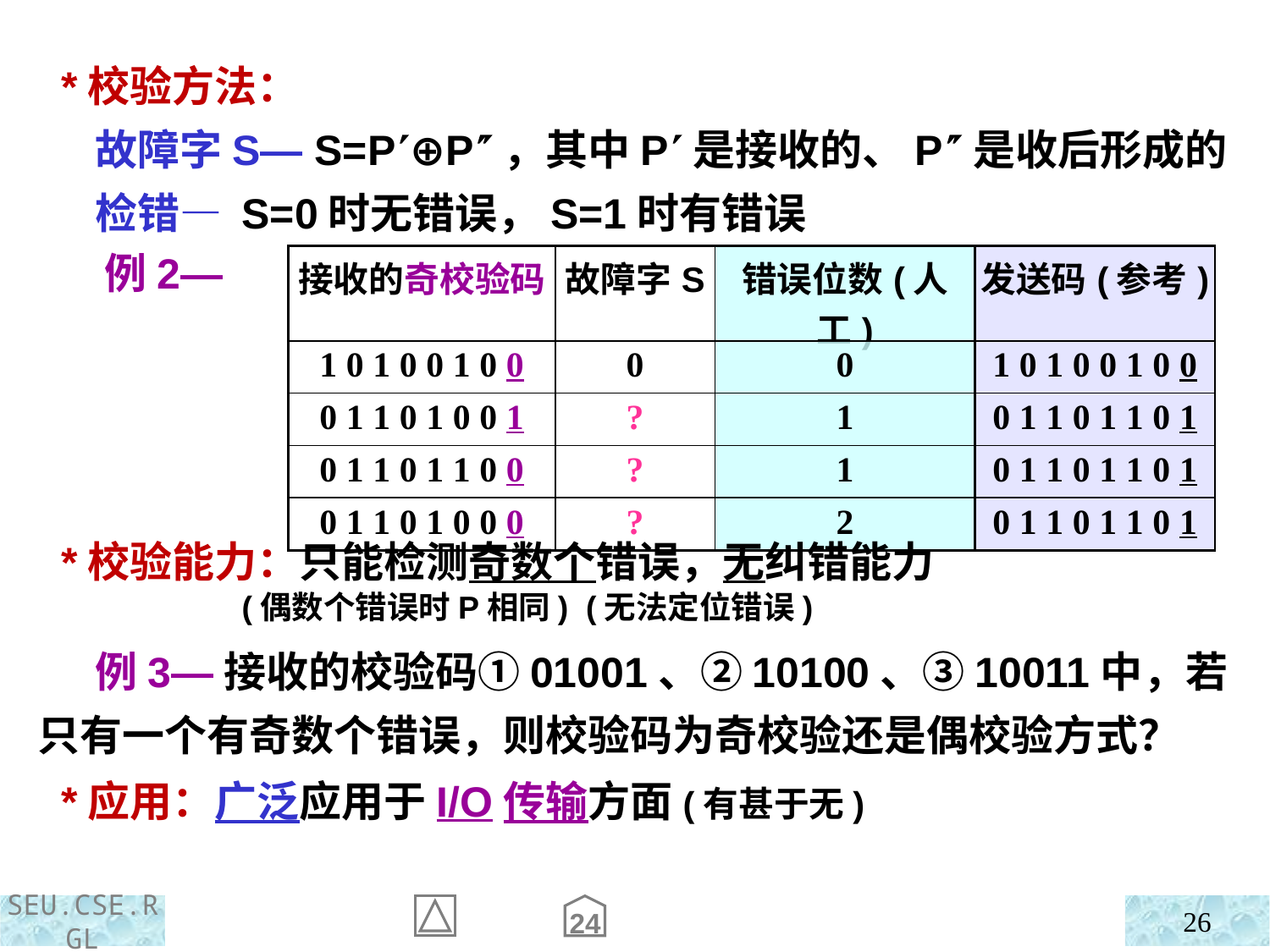

*校验方法：
     故障字S— S=P′⊕P″，其中P′是接收的、P″是收后形成的
     检错— S=0时无错误，S=1时有错误
      例2—
| 接收的奇校验码 | 故障字S | 错误位数(人工) | 发送码(参考) |
| --- | --- | --- | --- |
| 1 0 1 0 0 1 0 0 | 0 | 0 | 1 0 1 0 0 1 0 0 |
| 0 1 1 0 1 0 0 1 | ? | 1 | 0 1 1 0 1 1 0 1 |
| 0 1 1 0 1 1 0 0 | ? | 1 | 0 1 1 0 1 1 0 1 |
| 0 1 1 0 1 0 0 0 | ? | 2 | 0 1 1 0 1 1 0 1 |
  *校验能力：只能检测奇数个错误，无纠错能力
                       (偶数个错误时P相同)  (无法定位错误)
     例3—接收的校验码①01001、②10100、③10011中，若只有一个有奇数个错误，则校验码为奇校验还是偶校验方式？
  *应用：广泛应用于I/O传输方面(有甚于无)
24
26